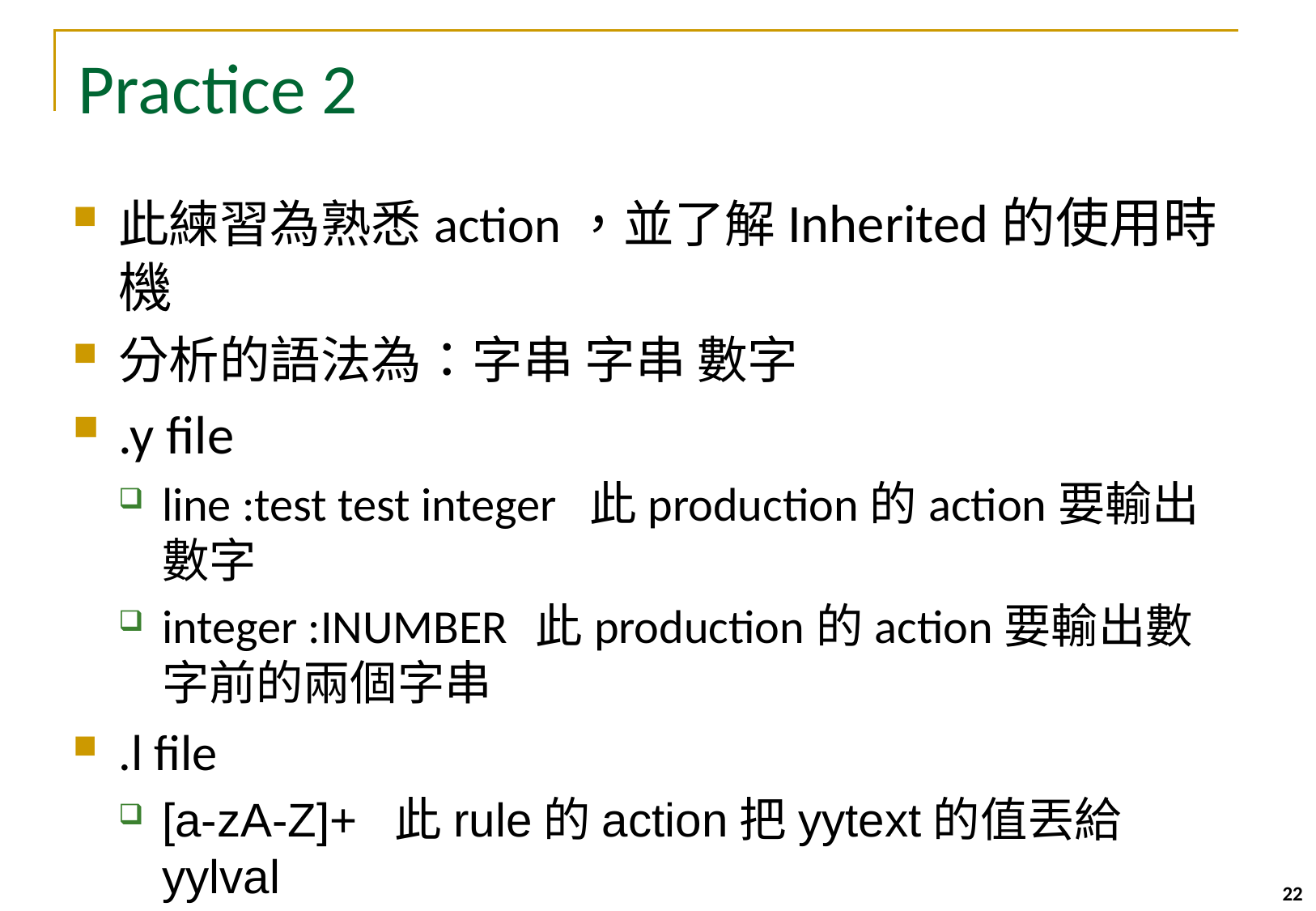

# Practice 2
此練習為熟悉action，並了解Inherited的使用時機
分析的語法為：字串 字串 數字
.y file
line :test test integer  此production的action要輸出數字
integer :INUMBER  此production的action要輸出數字前的兩個字串
.l file
[a-zA-Z]+  此rule的action把yytext的值丟給yylval
22